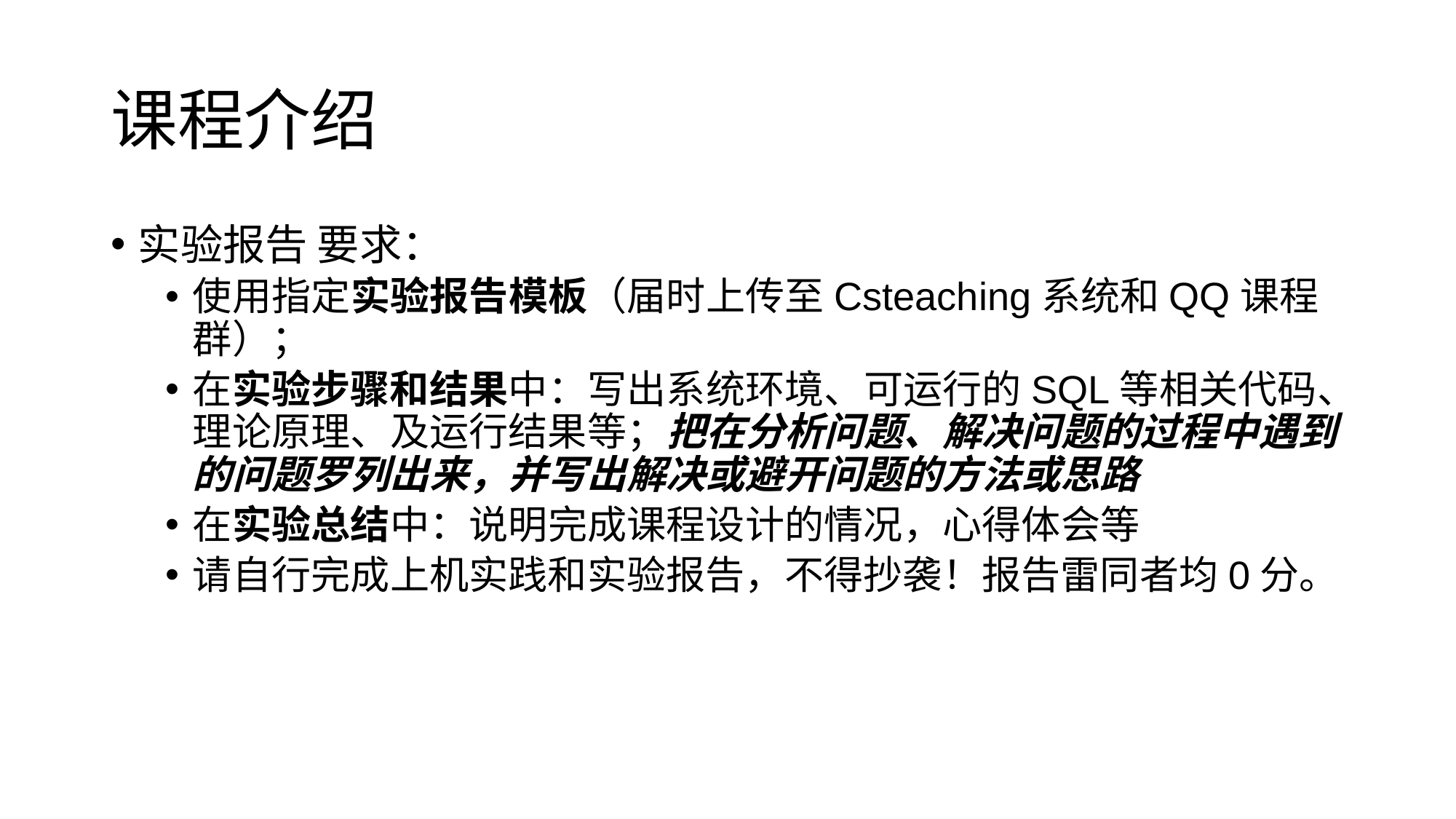

# 课程介绍
实验报告 要求：
使用指定实验报告模板（届时上传至Csteaching系统和QQ课程群）；
在实验步骤和结果中：写出系统环境、可运行的SQL等相关代码、理论原理、及运行结果等；把在分析问题、解决问题的过程中遇到的问题罗列出来，并写出解决或避开问题的方法或思路
在实验总结中：说明完成课程设计的情况，心得体会等
请自行完成上机实践和实验报告，不得抄袭！报告雷同者均0分。